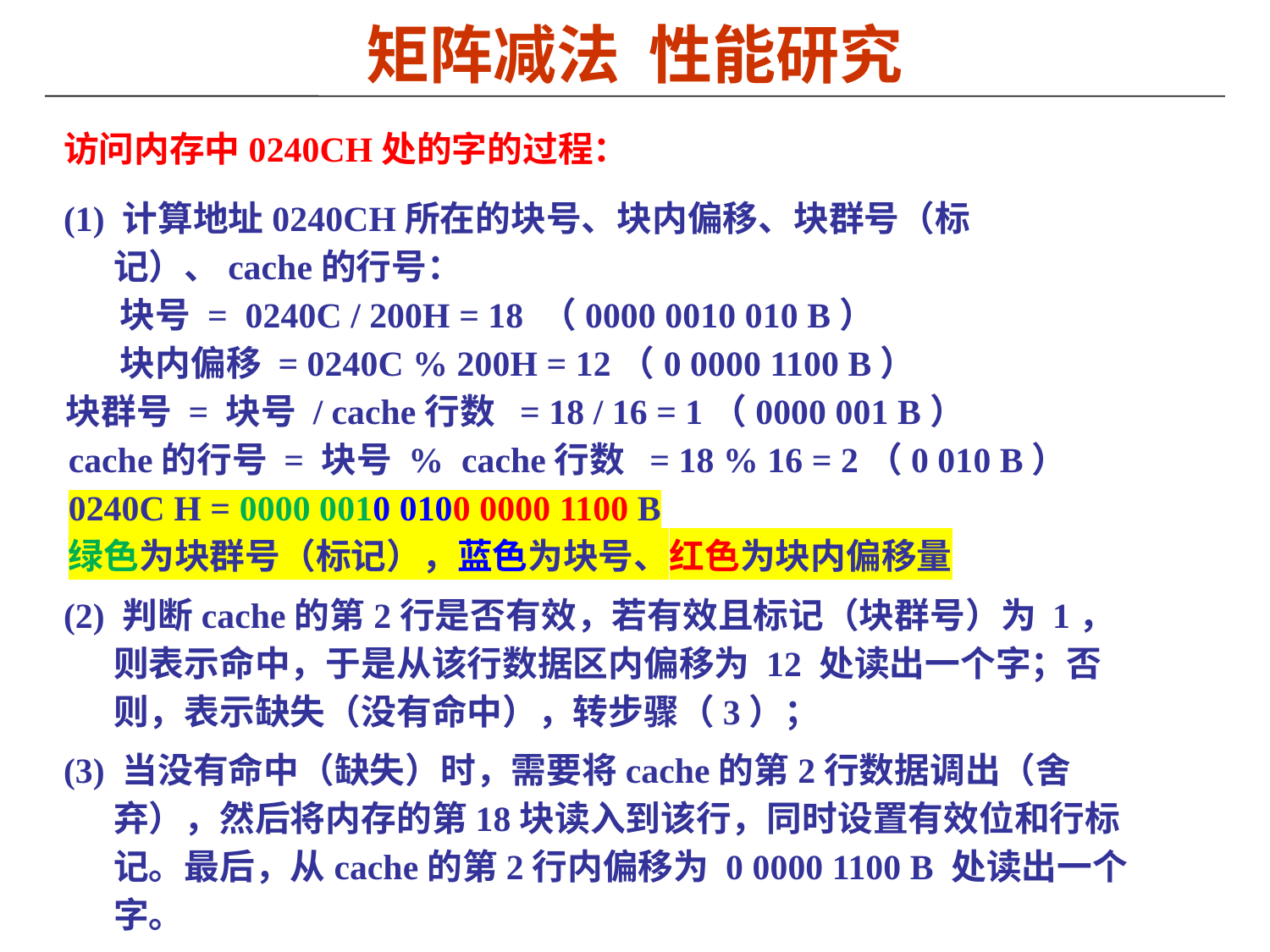

# 矩阵减法  性能研究
访问内存中0240CH处的字的过程：
(1) 计算地址0240CH所在的块号、块内偏移、块群号（标记）、cache的行号：
      块号 =  0240C / 200H = 18 （0000 0010 010 B）
      块内偏移 = 0240C % 200H = 12（0 0000 1100 B）
块群号 = 块号 / cache行数  = 18 / 16 = 1（0000 001 B）
cache的行号 = 块号 %  cache行数  = 18 % 16 = 2（0 010 B）
0240C H = 0000 0010 0100 0000 1100 B
绿色为块群号（标记），蓝色为块号、红色为块内偏移量
(2) 判断cache的第2行是否有效，若有效且标记（块群号）为 1，则表示命中，于是从该行数据区内偏移为 12 处读出一个字；否则，表示缺失（没有命中），转步骤（3）；
(3) 当没有命中（缺失）时，需要将cache的第2行数据调出（舍弃），然后将内存的第18块读入到该行，同时设置有效位和行标记。最后，从cache的第2行内偏移为 0 0000 1100 B 处读出一个字。